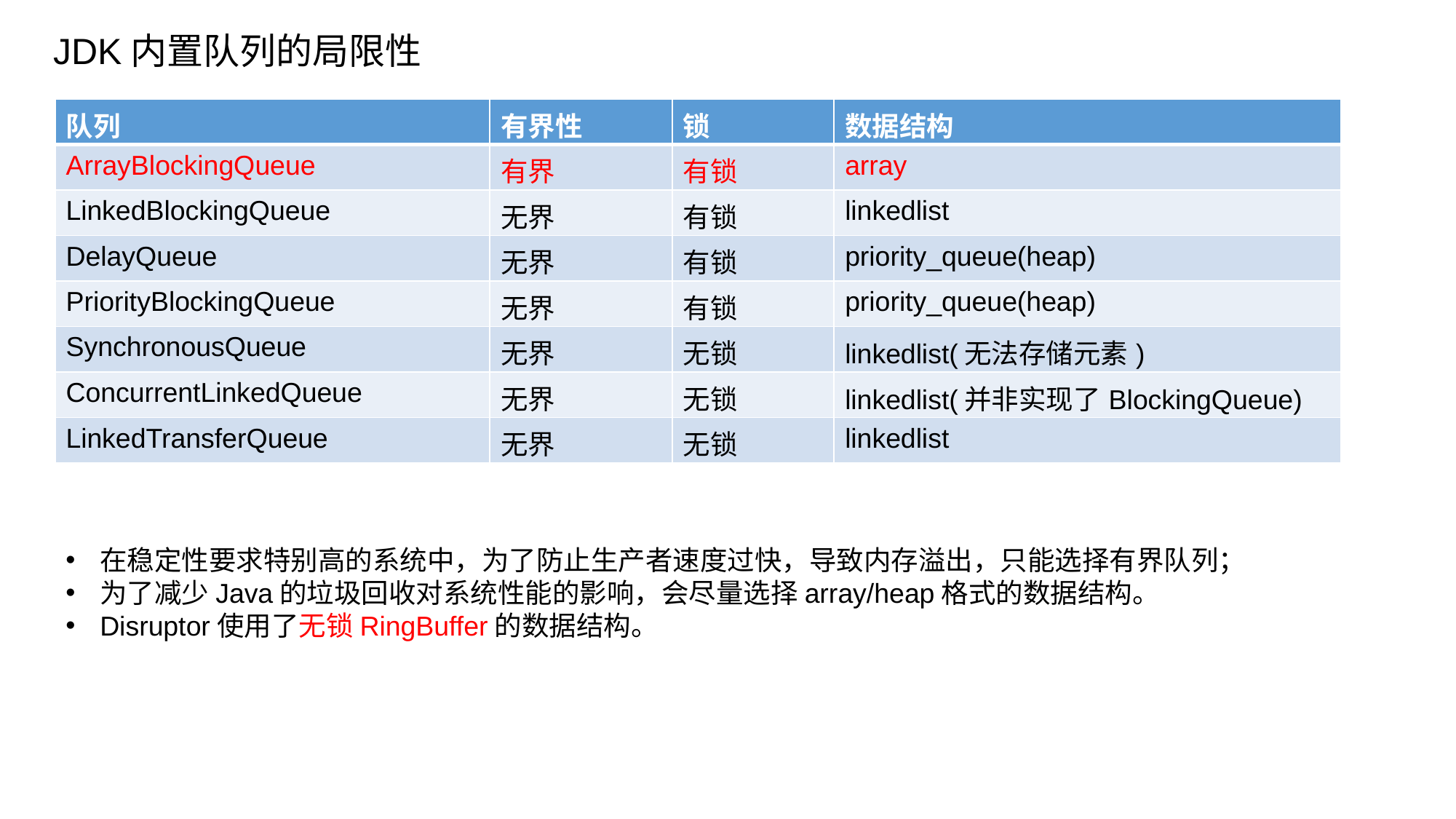

JDK内置队列的局限性
| 队列 | 有界性 | 锁 | 数据结构 |
| --- | --- | --- | --- |
| ArrayBlockingQueue | 有界 | 有锁 | array |
| LinkedBlockingQueue | 无界 | 有锁 | linkedlist |
| DelayQueue | 无界 | 有锁 | priority\_queue(heap) |
| PriorityBlockingQueue | 无界 | 有锁 | priority\_queue(heap) |
| SynchronousQueue | 无界 | 无锁 | linkedlist(无法存储元素) |
| ConcurrentLinkedQueue | 无界 | 无锁 | linkedlist(并非实现了BlockingQueue) |
| LinkedTransferQueue | 无界 | 无锁 | linkedlist |
在稳定性要求特别高的系统中，为了防止生产者速度过快，导致内存溢出，只能选择有界队列；
为了减少Java的垃圾回收对系统性能的影响，会尽量选择array/heap格式的数据结构。
Disruptor使用了无锁RingBuffer的数据结构。